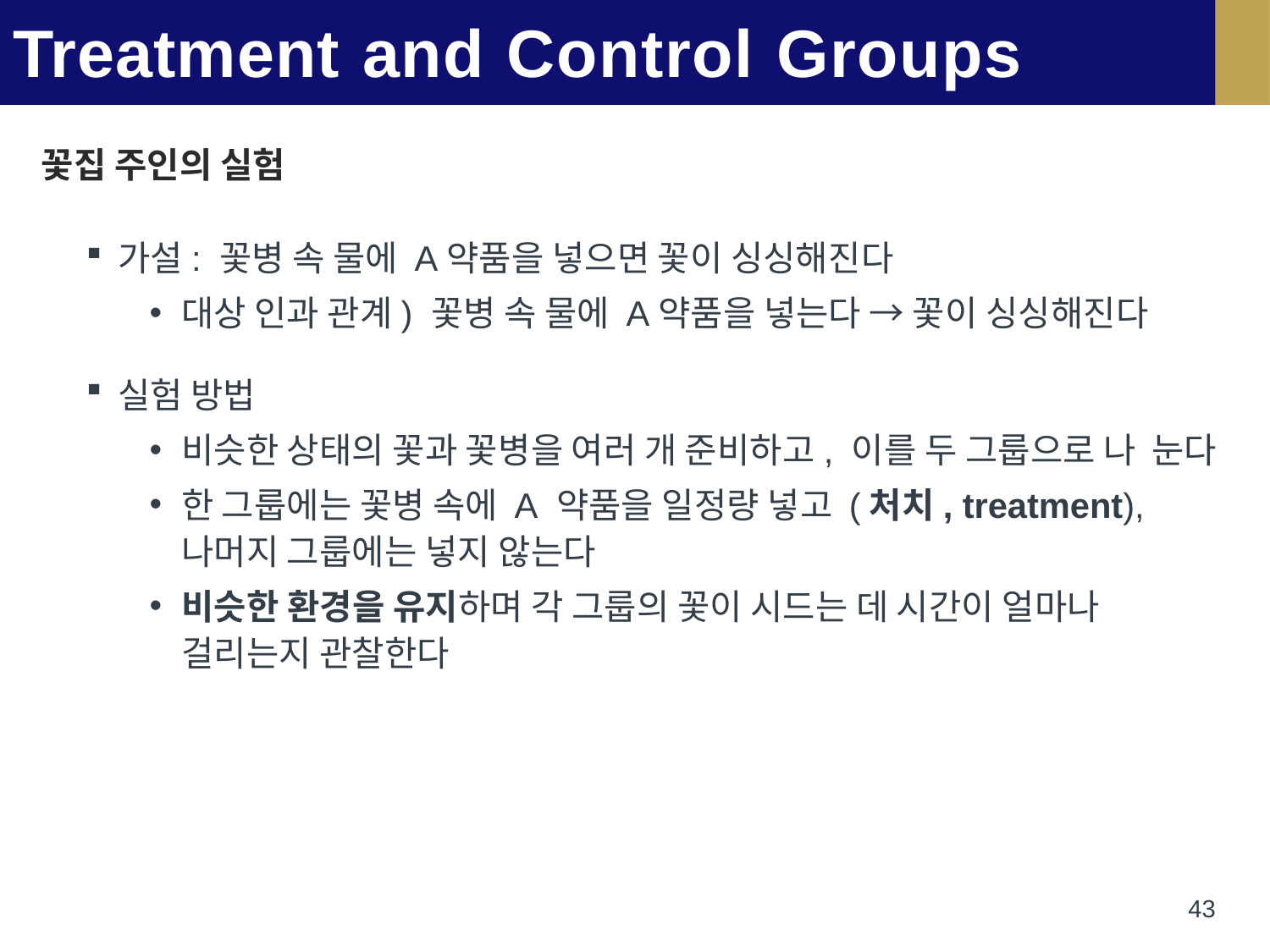

# Treatment and Control Groups
꽃집 주인의 실험

가설: 꽃병 속 물에 A약품을 넣으면 꽃이 싱싱해진다
대상 인과 관계) 꽃병 속 물에 A약품을 넣는다 → 꽃이 싱싱해진다

실험 방법
비슷한 상태의 꽃과 꽃병을 여러 개 준비하고, 이를 두 그룹으로 나  눈다
한 그룹에는 꽃병 속에 A 약품을 일정량 넣고 (처치, treatment),
나머지 그룹에는 넣지 않는다
비슷한 환경을 유지하며 각 그룹의 꽃이 시드는 데 시간이 얼마나  걸리는지 관찰한다
43